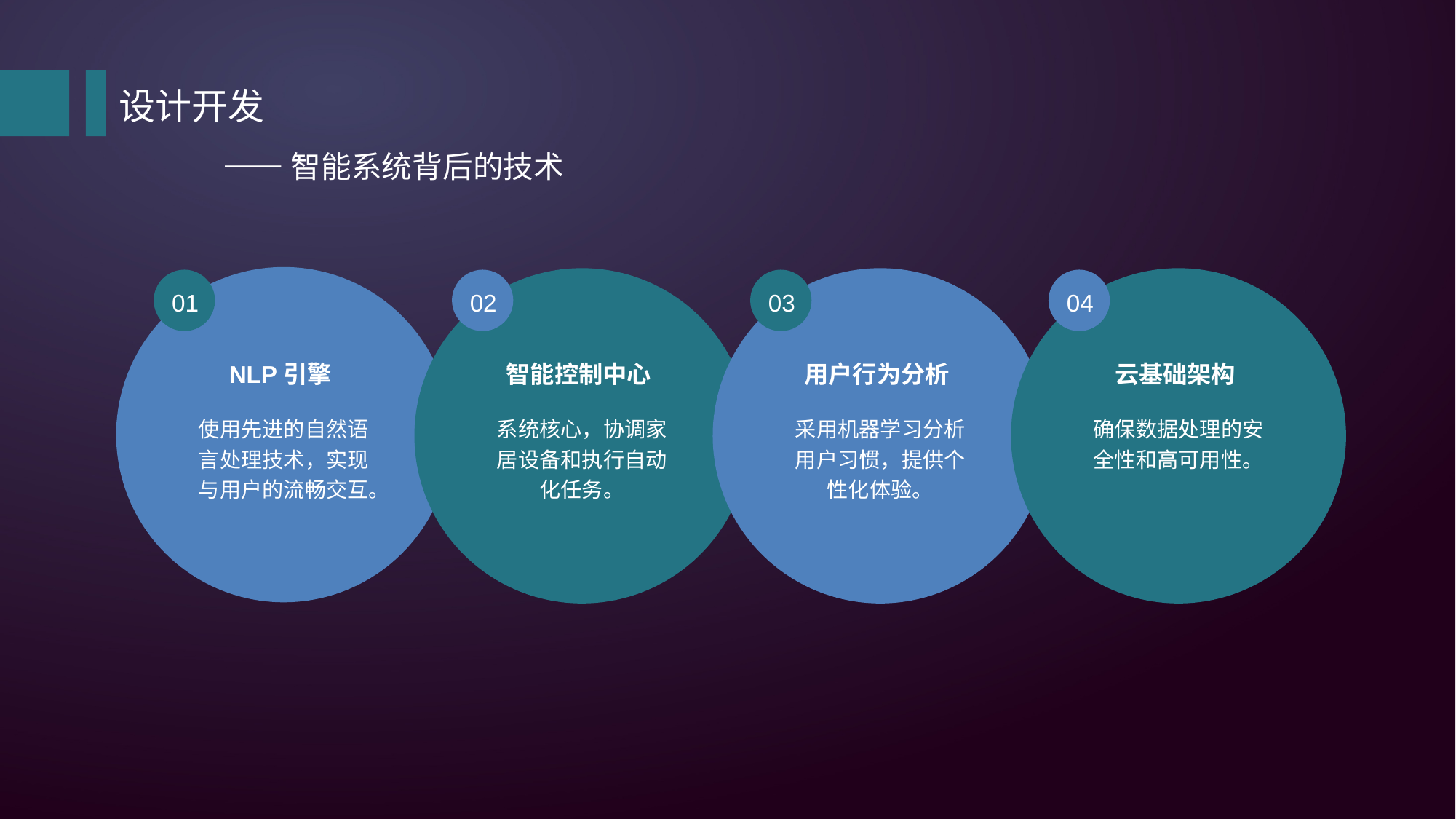

设计开发
——智能系统背后的技术

02
01
03
04
NLP引擎
智能控制中心
用户行为分析
云基础架构
使用先进的自然语言处理技术，实现与用户的流畅交互。
系统核心，协调家居设备和执行自动化任务。
采用机器学习分析用户习惯，提供个性化体验。
确保数据处理的安全性和高可用性。